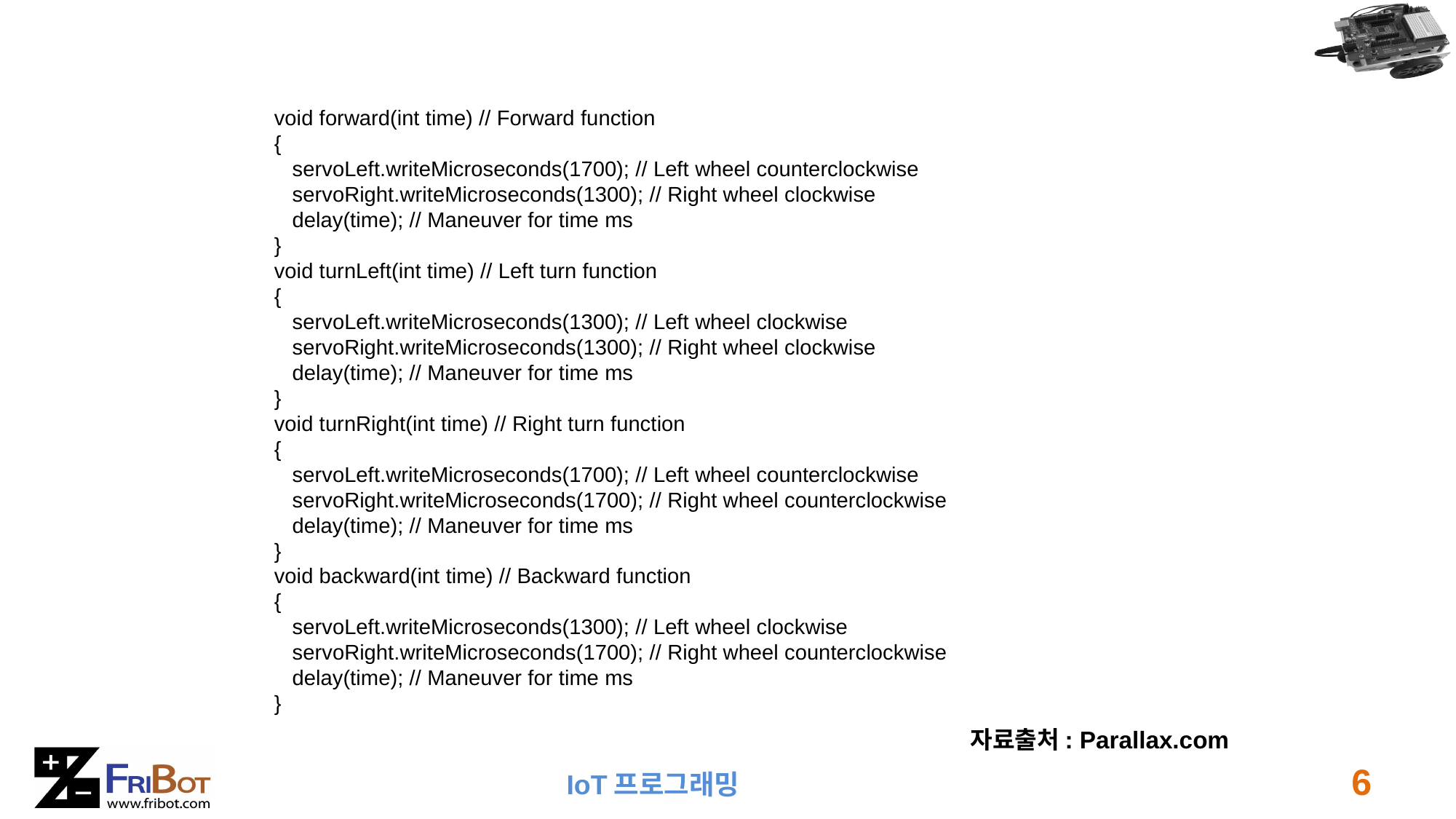

void forward(int time) // Forward function
{
   servoLeft.writeMicroseconds(1700); // Left wheel counterclockwise
   servoRight.writeMicroseconds(1300); // Right wheel clockwise
   delay(time); // Maneuver for time ms
}
void turnLeft(int time) // Left turn function
{
   servoLeft.writeMicroseconds(1300); // Left wheel clockwise
   servoRight.writeMicroseconds(1300); // Right wheel clockwise
   delay(time); // Maneuver for time ms
}
void turnRight(int time) // Right turn function
{
   servoLeft.writeMicroseconds(1700); // Left wheel counterclockwise
   servoRight.writeMicroseconds(1700); // Right wheel counterclockwise
   delay(time); // Maneuver for time ms
}
void backward(int time) // Backward function
{
   servoLeft.writeMicroseconds(1300); // Left wheel clockwise
   servoRight.writeMicroseconds(1700); // Right wheel counterclockwise
   delay(time); // Maneuver for time ms
}
자료출처: Parallax.com
6